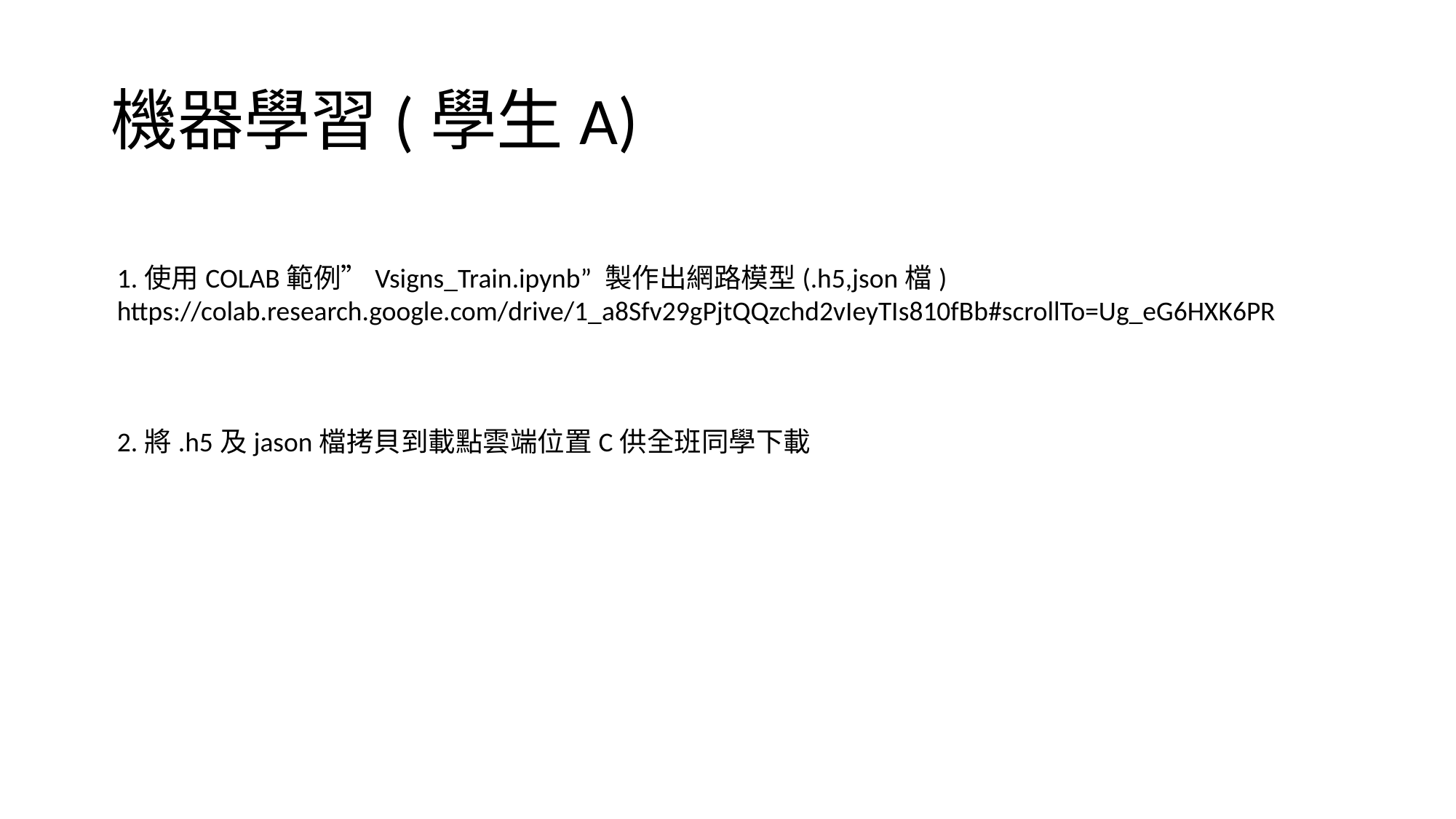

# 機器學習(學生A)
1.使用COLAB範例”Vsigns_Train.ipynb” 製作出網路模型(.h5,json檔)
https://colab.research.google.com/drive/1_a8Sfv29gPjtQQzchd2vIeyTIs810fBb#scrollTo=Ug_eG6HXK6PR

2.將.h5及jason檔拷貝到載點雲端位置C供全班同學下載